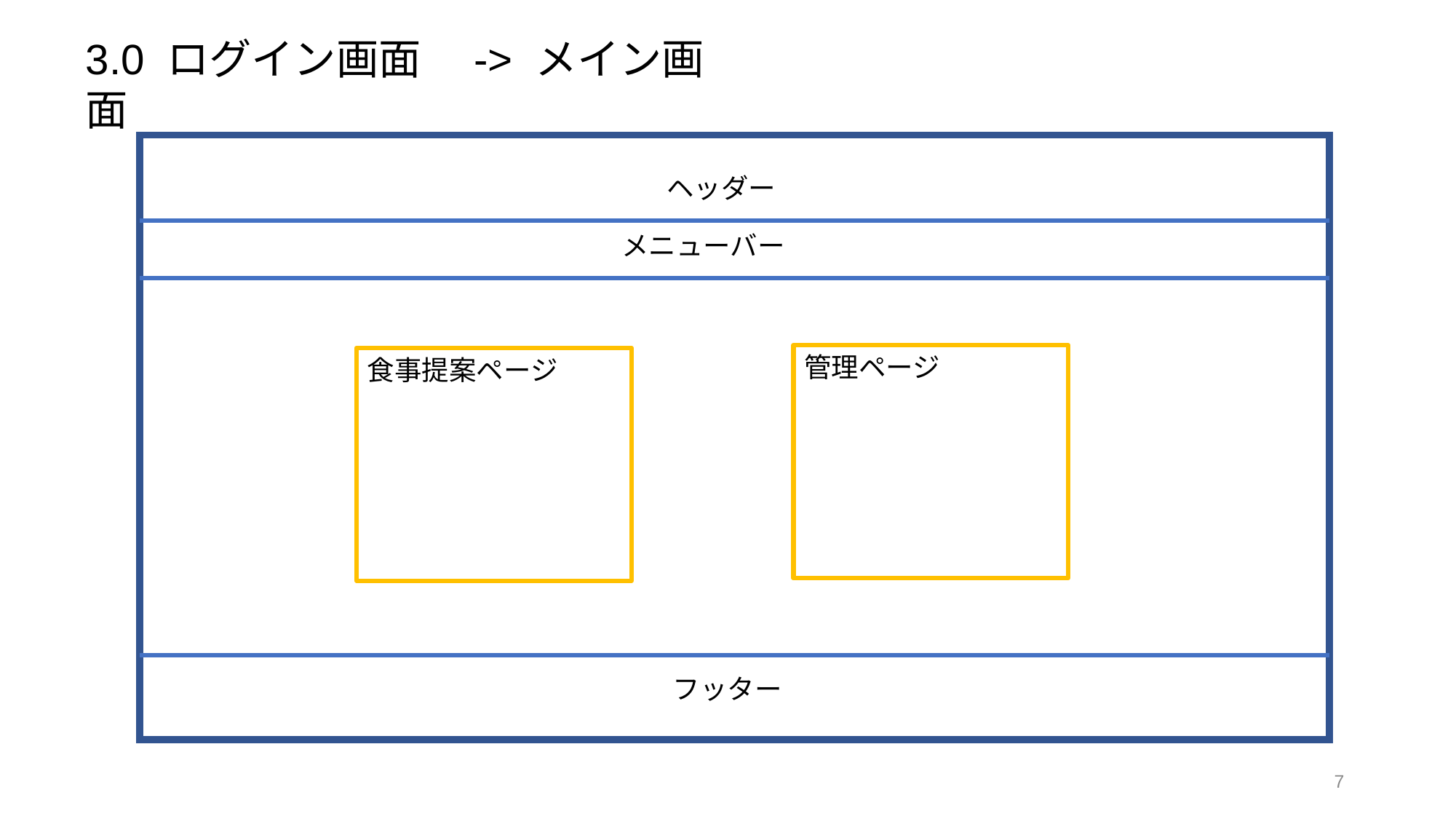

3.0 ログイン画面　-> メイン画面

ヘッダー
メニューバー
管理ページ
食事提案ページ
フッター
7